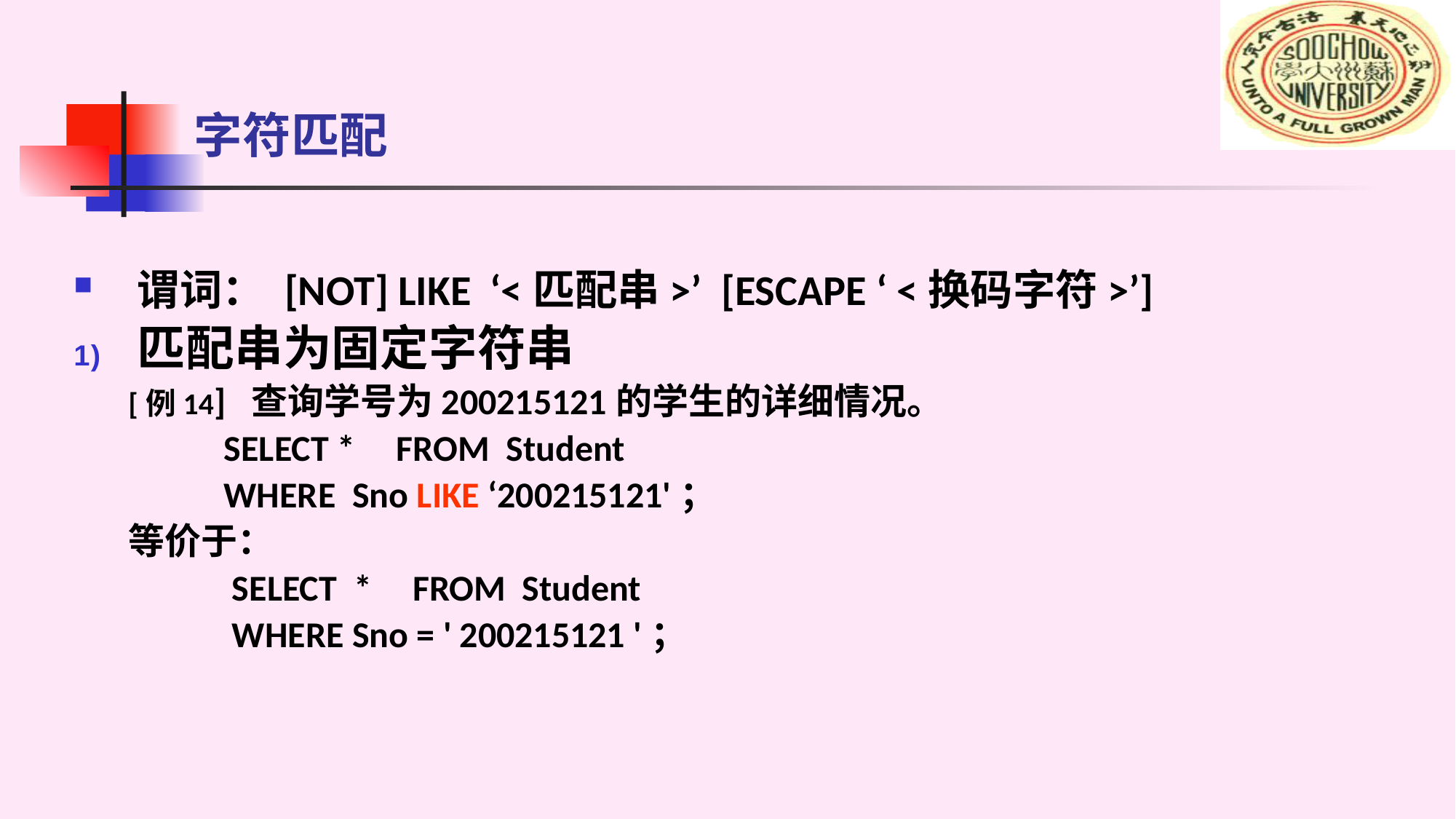

# 字符匹配
谓词： [NOT] LIKE  ‘<匹配串>’  [ESCAPE ‘ <换码字符>’]
匹配串为固定字符串
[例14]  查询学号为200215121的学生的详细情况。
     SELECT *     FROM  Student
     WHERE  Sno LIKE ‘200215121'；
等价于：
      SELECT  *     FROM  Student
      WHERE Sno = ' 200215121 '；